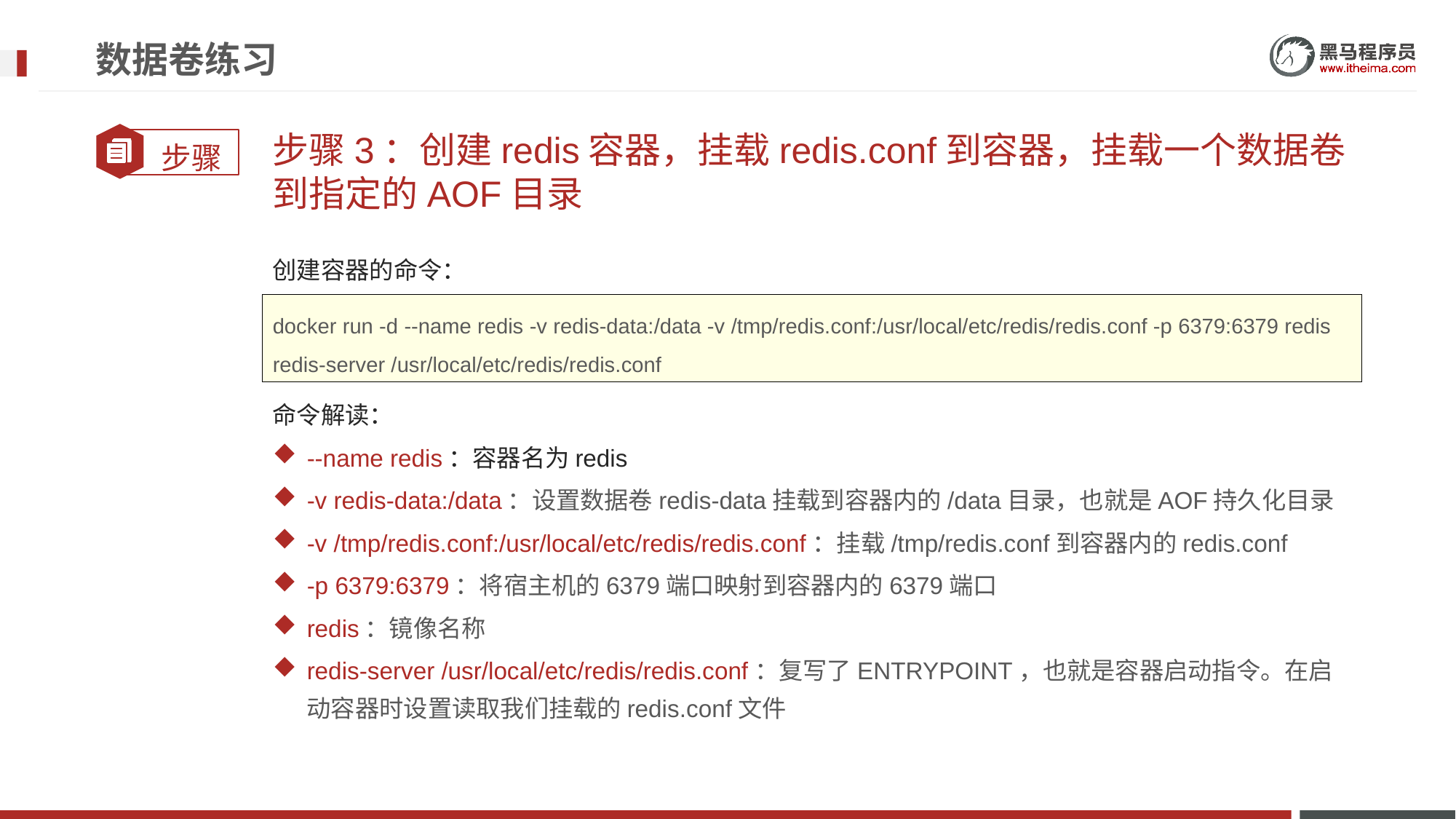

# 数据卷练习
步骤3：创建redis容器，挂载redis.conf到容器，挂载一个数据卷到指定的AOF目录

创建容器的命令：

命令解读：
--name redis：容器名为redis
-v redis-data:/data：设置数据卷redis-data挂载到容器内的/data目录，也就是AOF持久化目录
-v /tmp/redis.conf:/usr/local/etc/redis/redis.conf：挂载/tmp/redis.conf到容器内的redis.conf
-p 6379:6379：将宿主机的6379端口映射到容器内的6379端口
redis：镜像名称
redis-server /usr/local/etc/redis/redis.conf：复写了ENTRYPOINT，也就是容器启动指令。在启动容器时设置读取我们挂载的redis.conf文件
docker run -d --name redis -v redis-data:/data -v /tmp/redis.conf:/usr/local/etc/redis/redis.conf -p 6379:6379 redis redis-server /usr/local/etc/redis/redis.conf